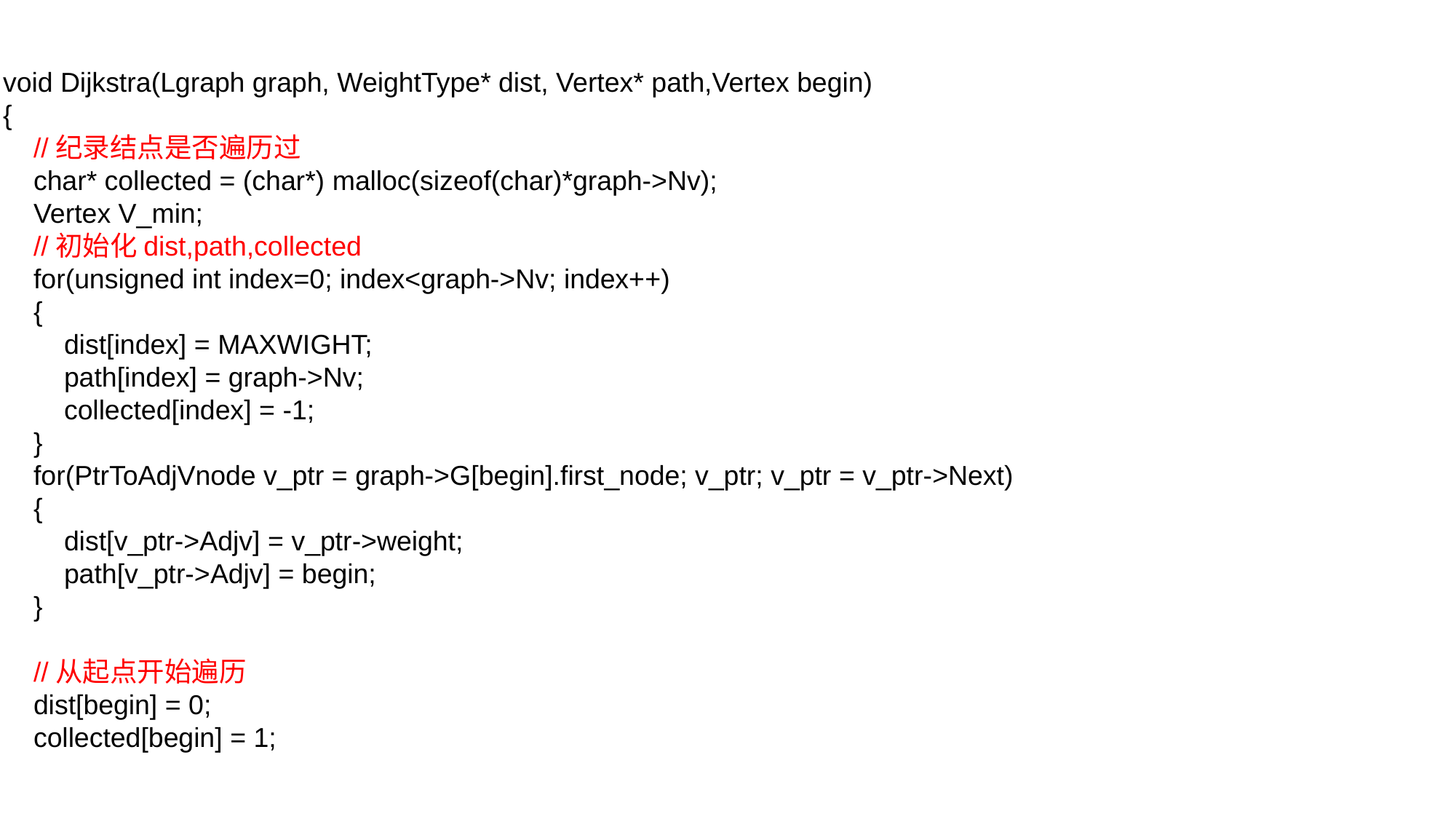

void Dijkstra(Lgraph graph, WeightType* dist, Vertex* path,Vertex begin)
{
    //纪录结点是否遍历过
    char* collected = (char*) malloc(sizeof(char)*graph->Nv);
    Vertex V_min;
    //初始化dist,path,collected
    for(unsigned int index=0; index<graph->Nv; index++)
    {
        dist[index] = MAXWIGHT;
        path[index] = graph->Nv;
        collected[index] = -1;
    }
    for(PtrToAdjVnode v_ptr = graph->G[begin].first_node; v_ptr; v_ptr = v_ptr->Next)
    {
        dist[v_ptr->Adjv] = v_ptr->weight;
        path[v_ptr->Adjv] = begin;
    }

    //从起点开始遍历
    dist[begin] = 0;
    collected[begin] = 1;